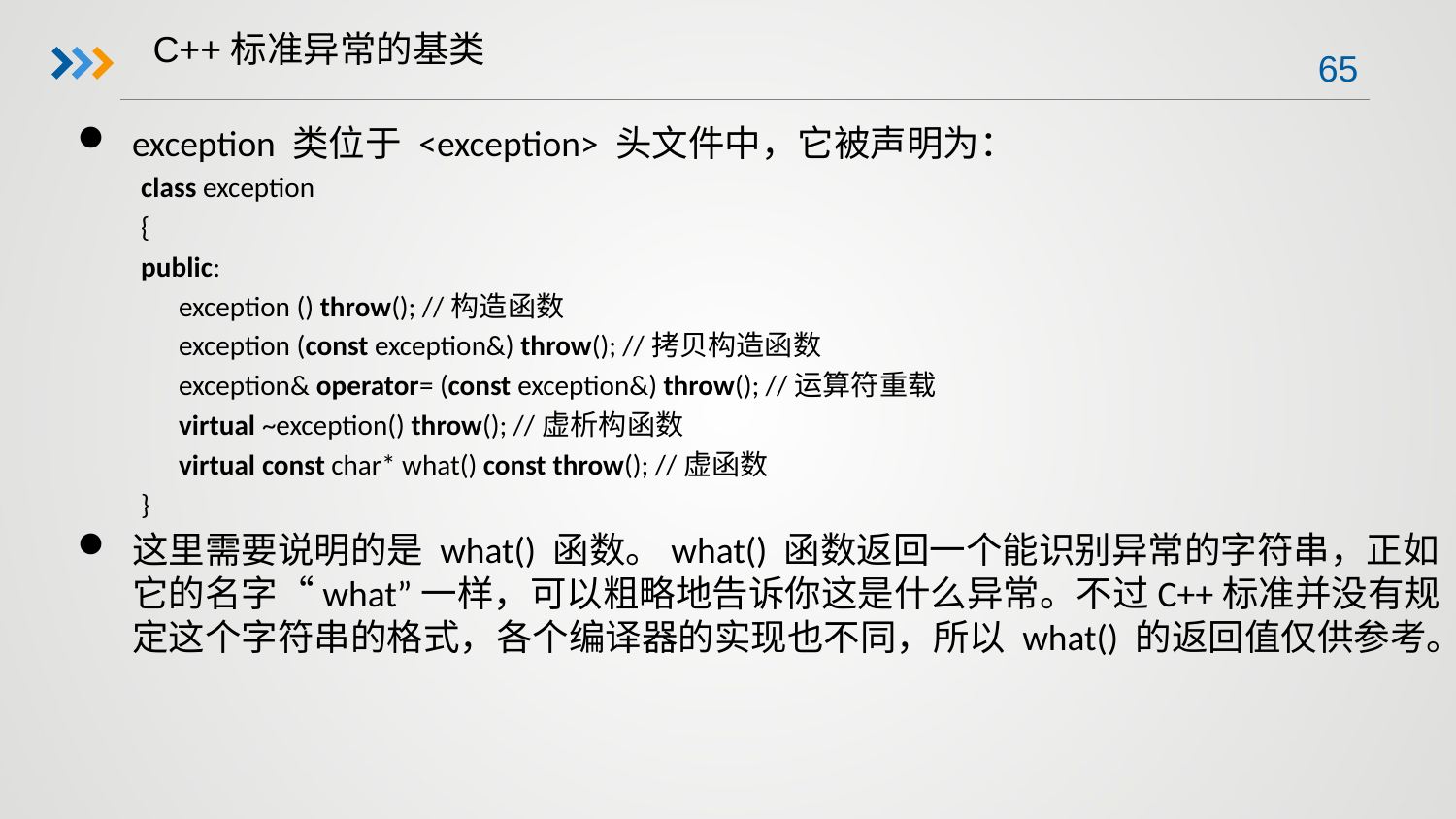

C++标准异常的基类

exception 类位于 <exception> 头文件中，它被声明为：
class exception
{
public:
      exception () throw(); //构造函数
      exception (const exception&) throw(); //拷贝构造函数
      exception& operator= (const exception&) throw(); //运算符重载
      virtual ~exception() throw(); //虚析构函数
      virtual const char* what() const throw(); //虚函数
}
这里需要说明的是 what() 函数。what() 函数返回一个能识别异常的字符串，正如它的名字“what”一样，可以粗略地告诉你这是什么异常。不过C++标准并没有规定这个字符串的格式，各个编译器的实现也不同，所以 what() 的返回值仅供参考。